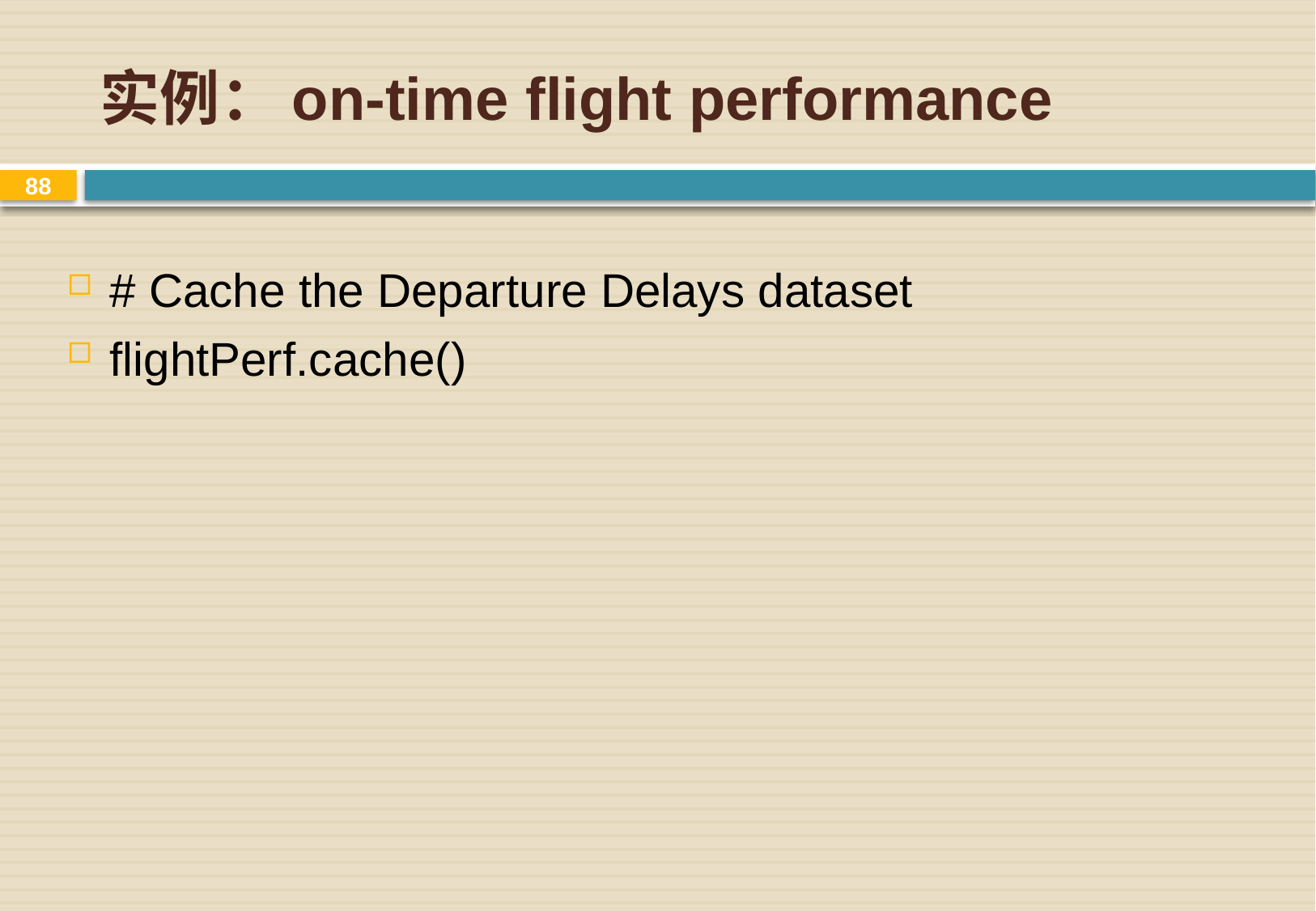

# 实例：on-time flight performance
88
# Cache the Departure Delays dataset
flightPerf.cache()